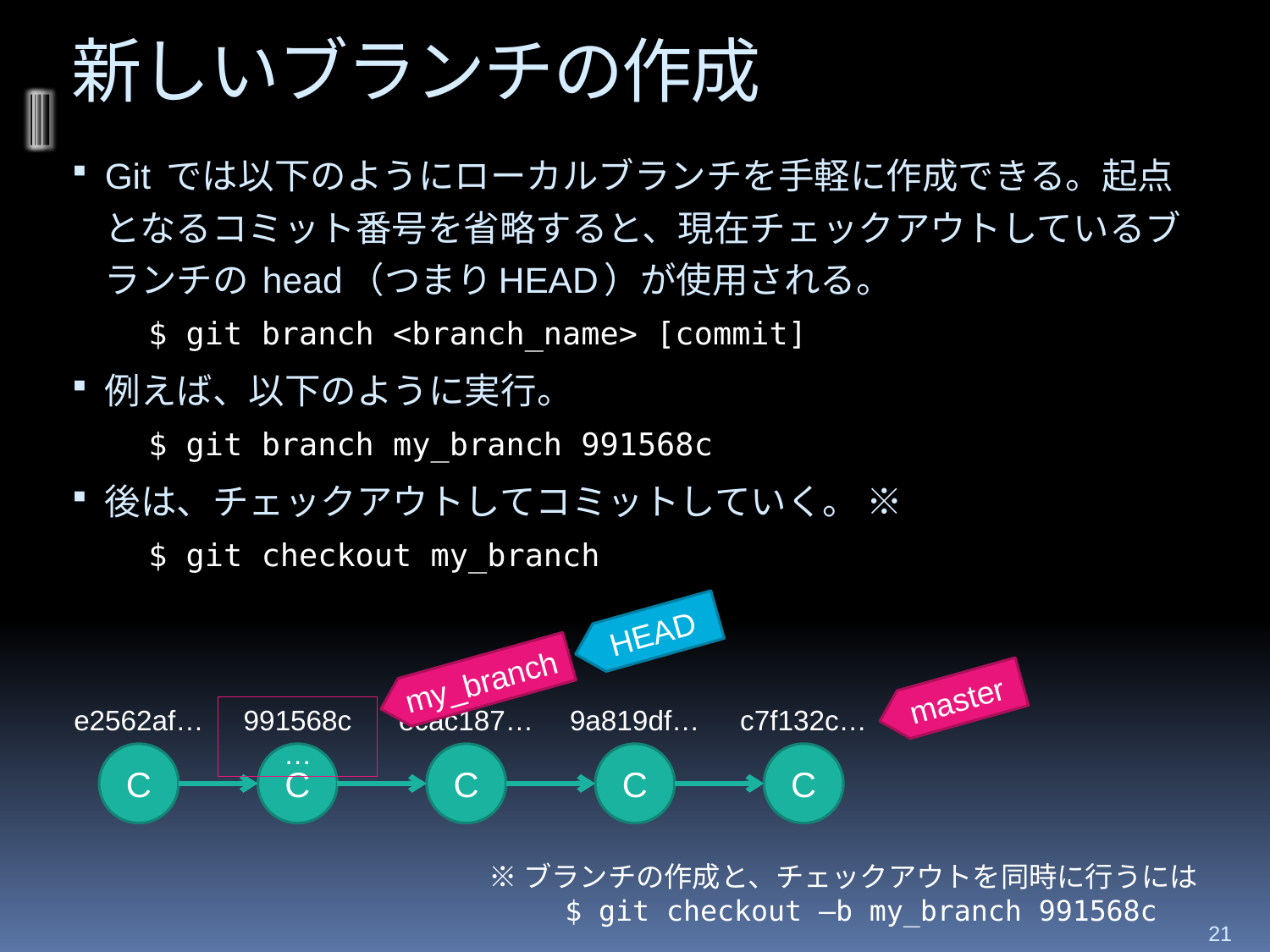

# 新しいブランチの作成
Git では以下のようにローカルブランチを手軽に作成できる。起点となるコミット番号を省略すると、現在チェックアウトしているブランチの head（つまりHEAD）が使用される。
	$ git branch <branch_name> [commit]
例えば、以下のように実行。
	$ git branch my_branch 991568c
後は、チェックアウトしてコミットしていく。 ※
	$ git checkout my_branch
HEAD
my_branch
master
e2562af…
991568c…
ecac187…
9a819df…
c7f132c…
C
C
C
C
C
※ブランチの作成と、チェックアウトを同時に行うには
 　　$ git checkout –b my_branch 991568c
21